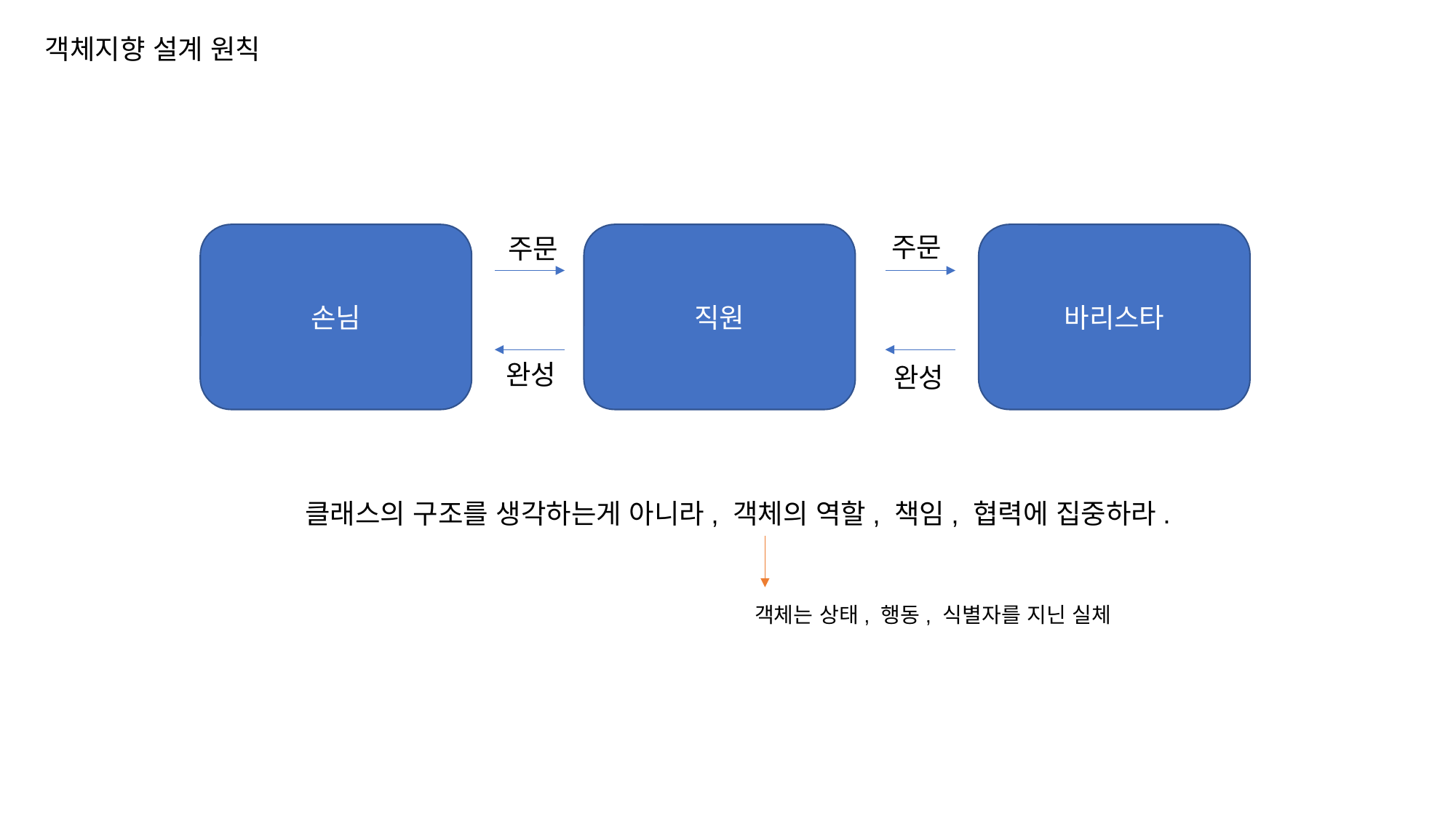

객체지향 설계 원칙
손님
직원
주문
바리스타
주문
완성
완성
클래스의 구조를 생각하는게 아니라, 객체의 역할, 책임, 협력에 집중하라.
객체는 상태, 행동, 식별자를 지닌 실체